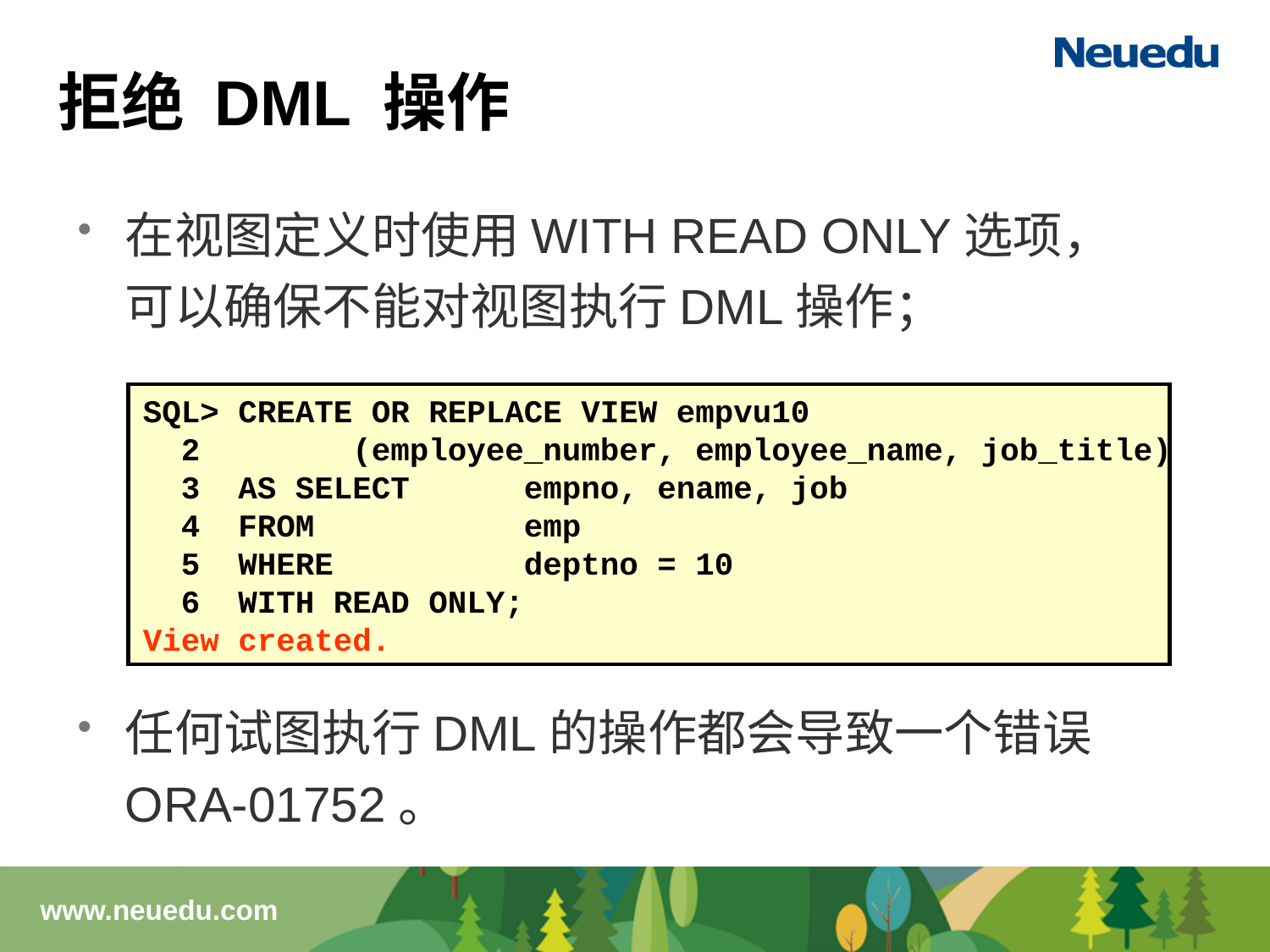

# 拒绝 DML 操作
在视图定义时使用WITH READ ONLY选项，可以确保不能对视图执行DML操作；

任何试图执行DML的操作都会导致一个错误ORA-01752。

SQL> CREATE OR REPLACE VIEW empvu10
  2        (employee_number, employee_name, job_title)
  3  AS SELECT	empno, ename, job
  4  FROM				emp
  5  WHERE				deptno = 10
  6  WITH READ ONLY;
View created.